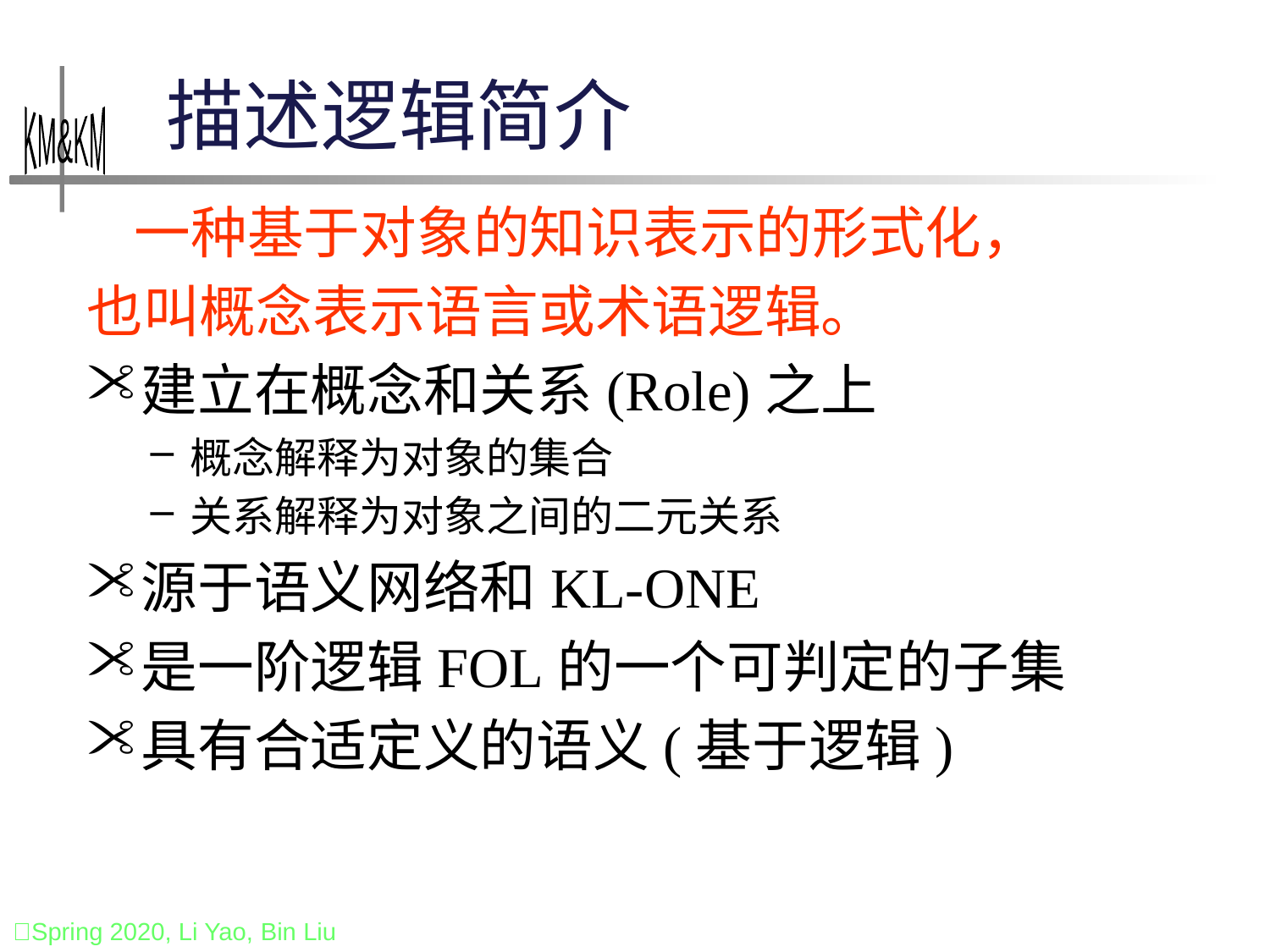

# 描述逻辑简介
	一种基于对象的知识表示的形式化，
也叫概念表示语言或术语逻辑。
建立在概念和关系(Role)之上
概念解释为对象的集合
关系解释为对象之间的二元关系
源于语义网络和KL-ONE
是一阶逻辑FOL的一个可判定的子集
具有合适定义的语义(基于逻辑)